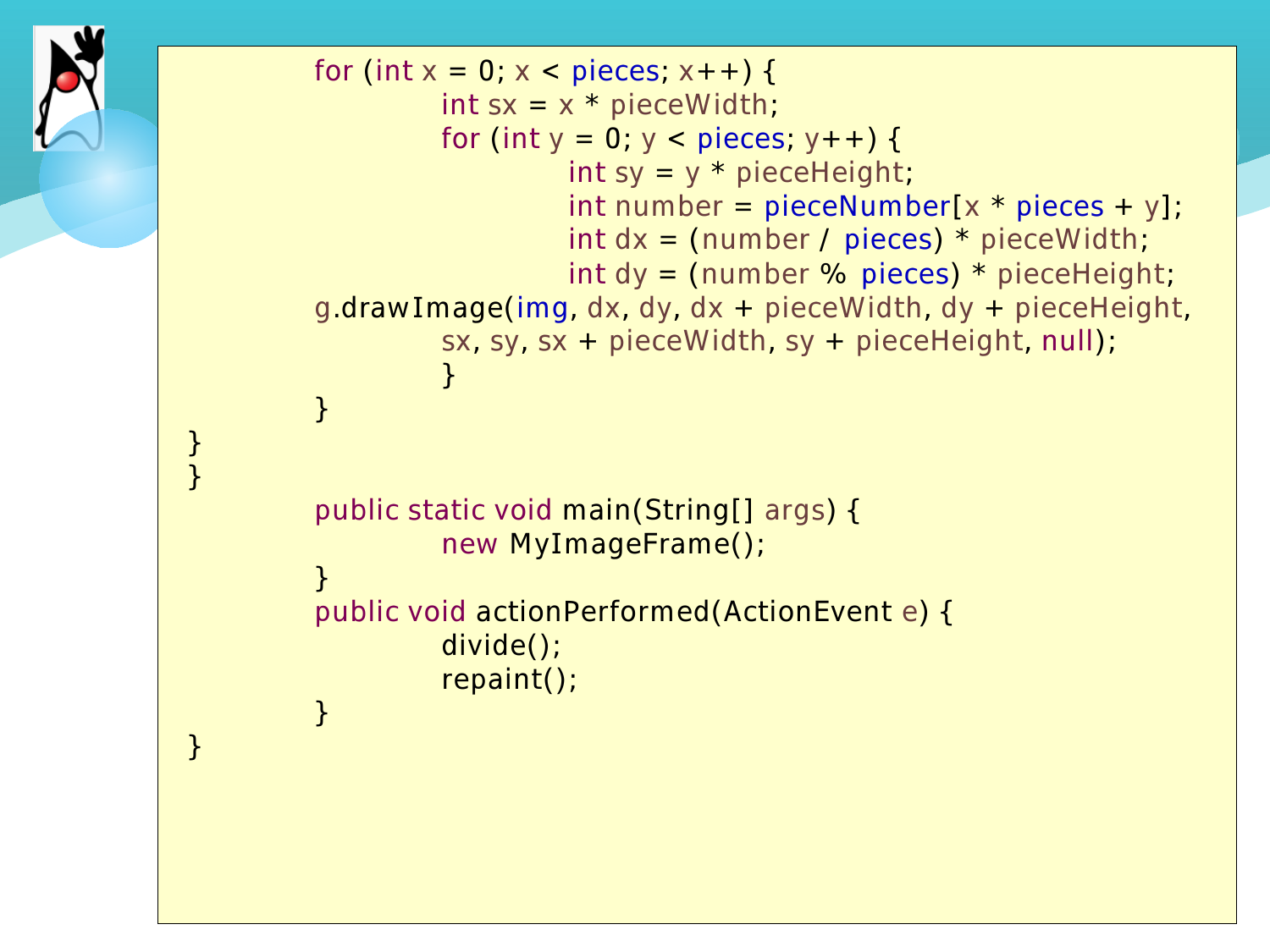

# 예제
	for (int x = 0; x < pieces; x++) {
		int sx = x * pieceWidth;
		for (int y = 0; y < pieces; y++) {
			int sy = y * pieceHeight;
			int number = pieceNumber[x * pieces + y];
			int dx = (number / pieces) * pieceWidth;
			int dy = (number % pieces) * pieceHeight;
	g.drawImage(img, dx, dy, dx + pieceWidth, dy + pieceHeight,
		sx, sy, sx + pieceWidth, sy + pieceHeight, null);
		}
	}
}
}
	public static void main(String[] args) {
		new MyImageFrame();
	}
	public void actionPerformed(ActionEvent e) {
		divide();
		repaint();
	}
}